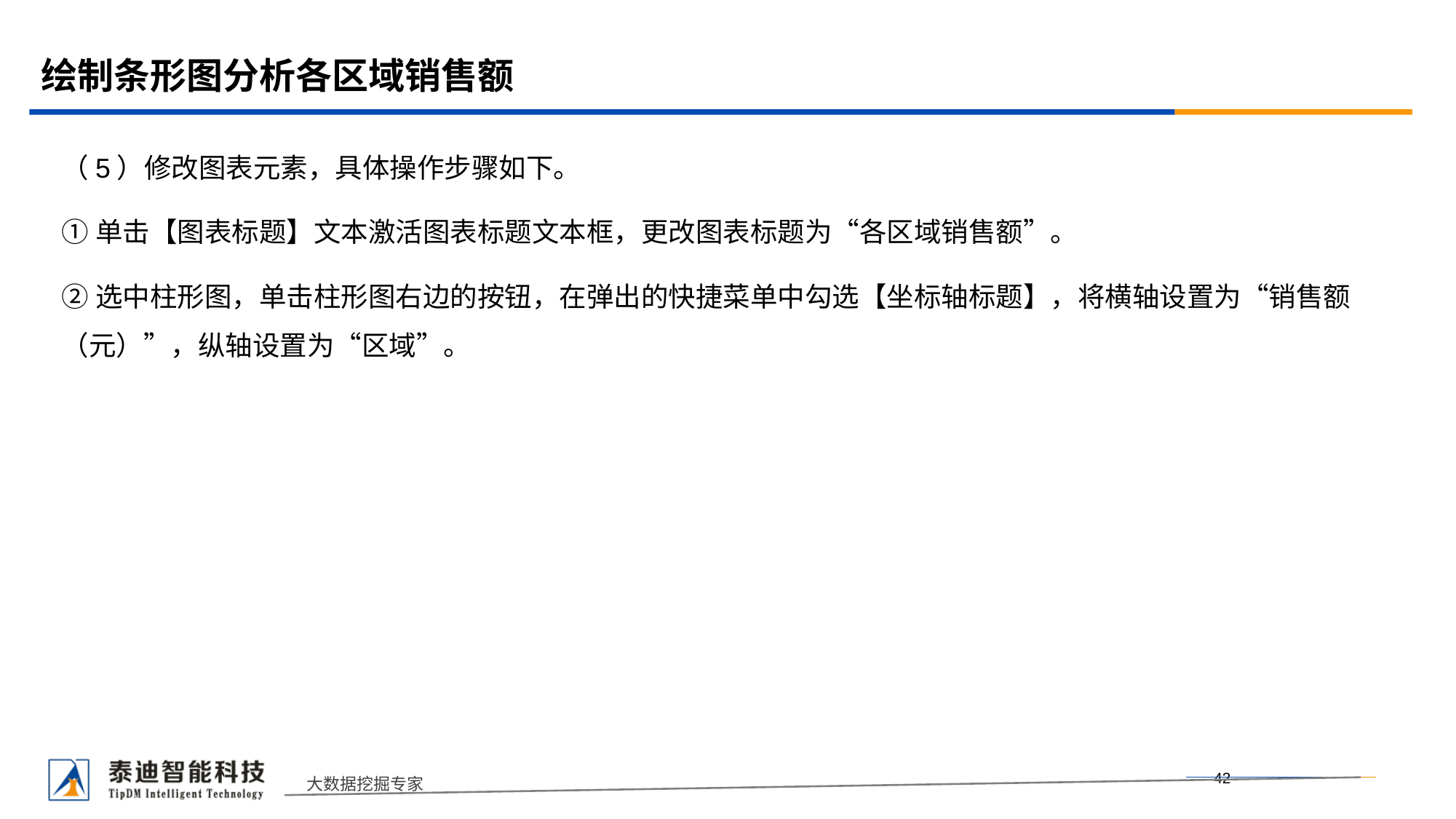

# 绘制条形图分析各区域销售额
（5）修改图表元素，具体操作步骤如下。
①单击【图表标题】文本激活图表标题文本框，更改图表标题为“各区域销售额”。
②选中柱形图，单击柱形图右边的按钮，在弹出的快捷菜单中勾选【坐标轴标题】，将横轴设置为“销售额（元）”，纵轴设置为“区域”。